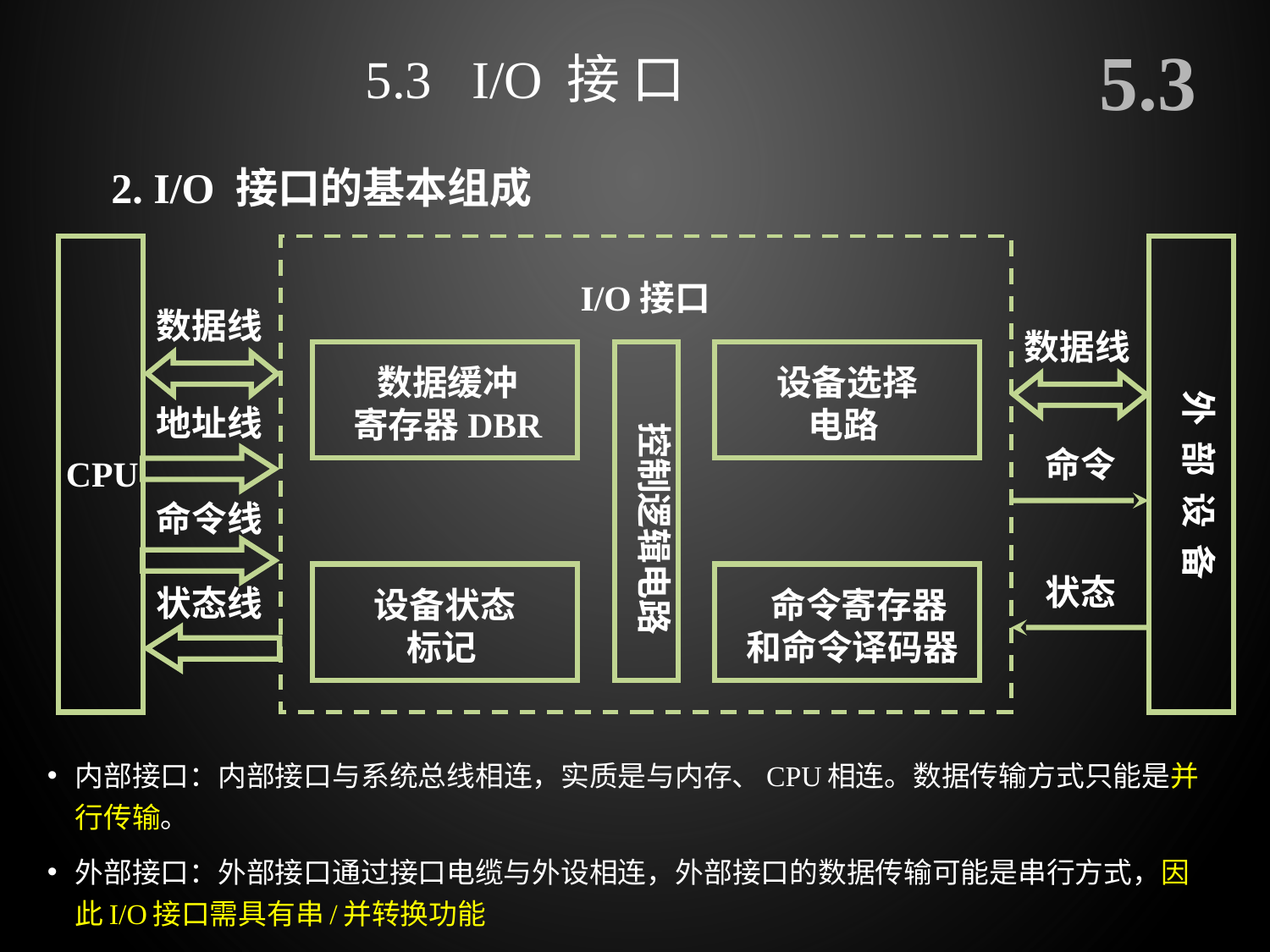

5.3
5.3   I/O 接 口
2. I/O 接口的基本组成

CPU
数据线

地址线

命令线

状态线

外  部  设  备
数据线

命令

状态

I/O接口

    数据缓冲
 寄存器DBR

   设备选择
       电路

     控制逻辑电路

   设备状态
       标记

  命令寄存器
和命令译码器
内部接口：内部接口与系统总线相连，实质是与内存、CPU相连。数据传输方式只能是并行传输。
外部接口：外部接口通过接口电缆与外设相连，外部接口的数据传输可能是串行方式，因此I/O接口需具有串/并转换功能